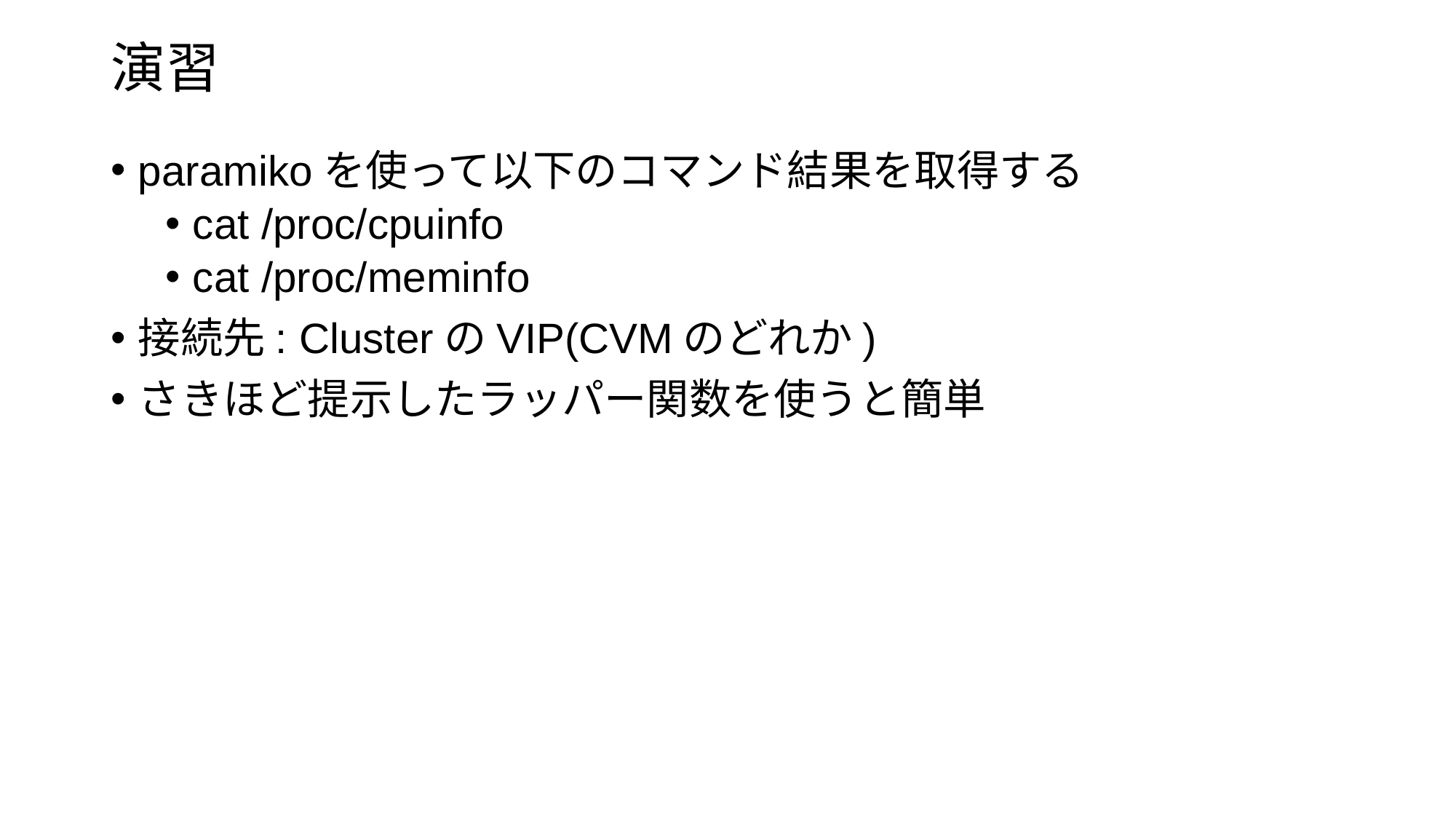

# 演習
paramikoを使って以下のコマンド結果を取得する
cat /proc/cpuinfo
cat /proc/meminfo
接続先: ClusterのVIP(CVMのどれか)
さきほど提示したラッパー関数を使うと簡単